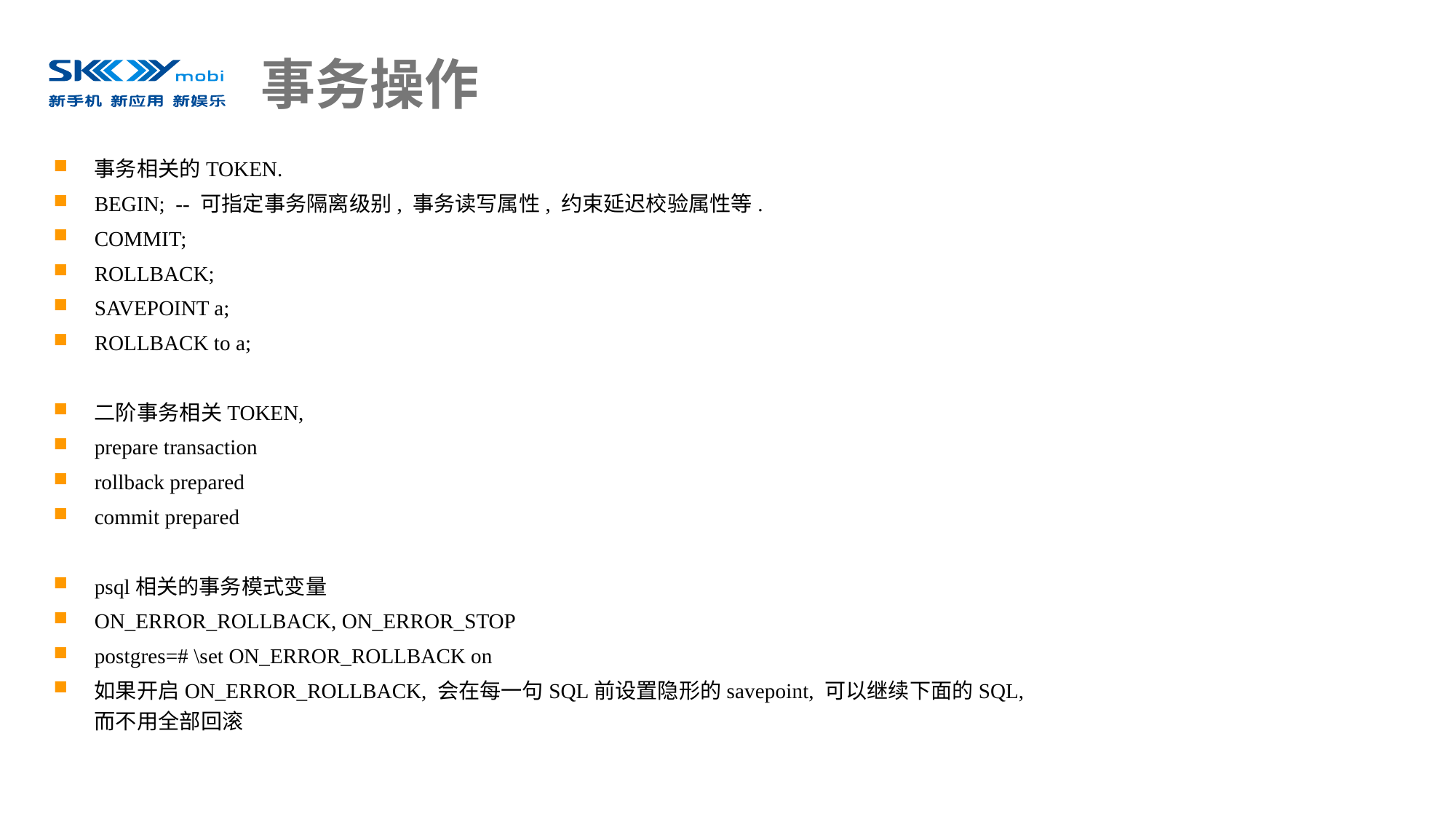

# 事务操作
事务相关的TOKEN.
BEGIN;  -- 可指定事务隔离级别, 事务读写属性, 约束延迟校验属性等.
COMMIT;
ROLLBACK;
SAVEPOINT a;
ROLLBACK to a;

二阶事务相关TOKEN,
prepare transaction
rollback prepared
commit prepared

psql相关的事务模式变量
ON_ERROR_ROLLBACK, ON_ERROR_STOP
postgres=# \set ON_ERROR_ROLLBACK on
如果开启ON_ERROR_ROLLBACK, 会在每一句SQL前设置隐形的savepoint, 可以继续下面的SQL, 而不用全部回滚